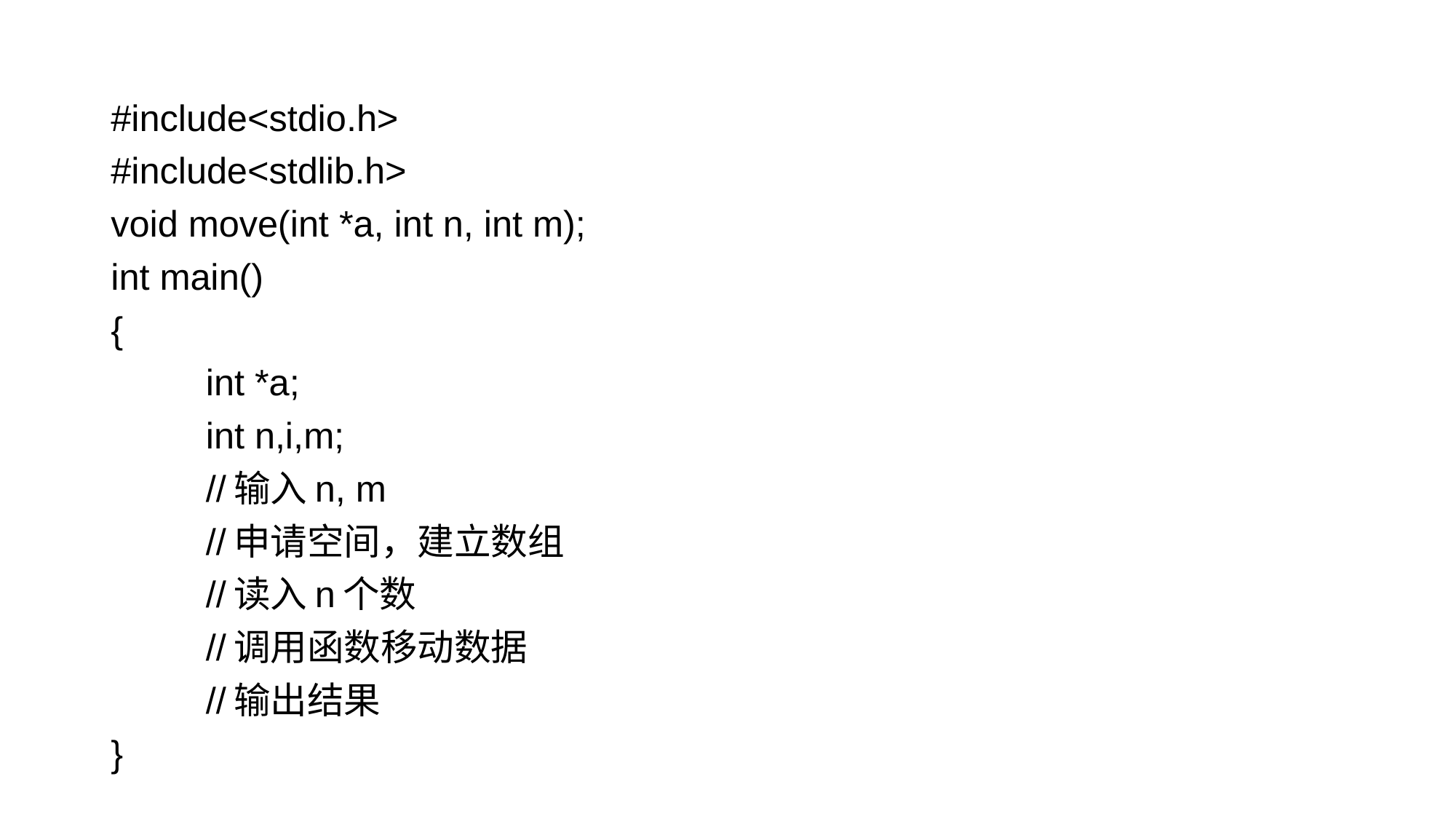

#include<stdio.h>
#include<stdlib.h>
void move(int *a, int n, int m);
int main()
{
	int *a;
	int n,i,m;
	//输入n, m
	//申请空间，建立数组
	//读入n个数
	//调用函数移动数据
	//输出结果
}